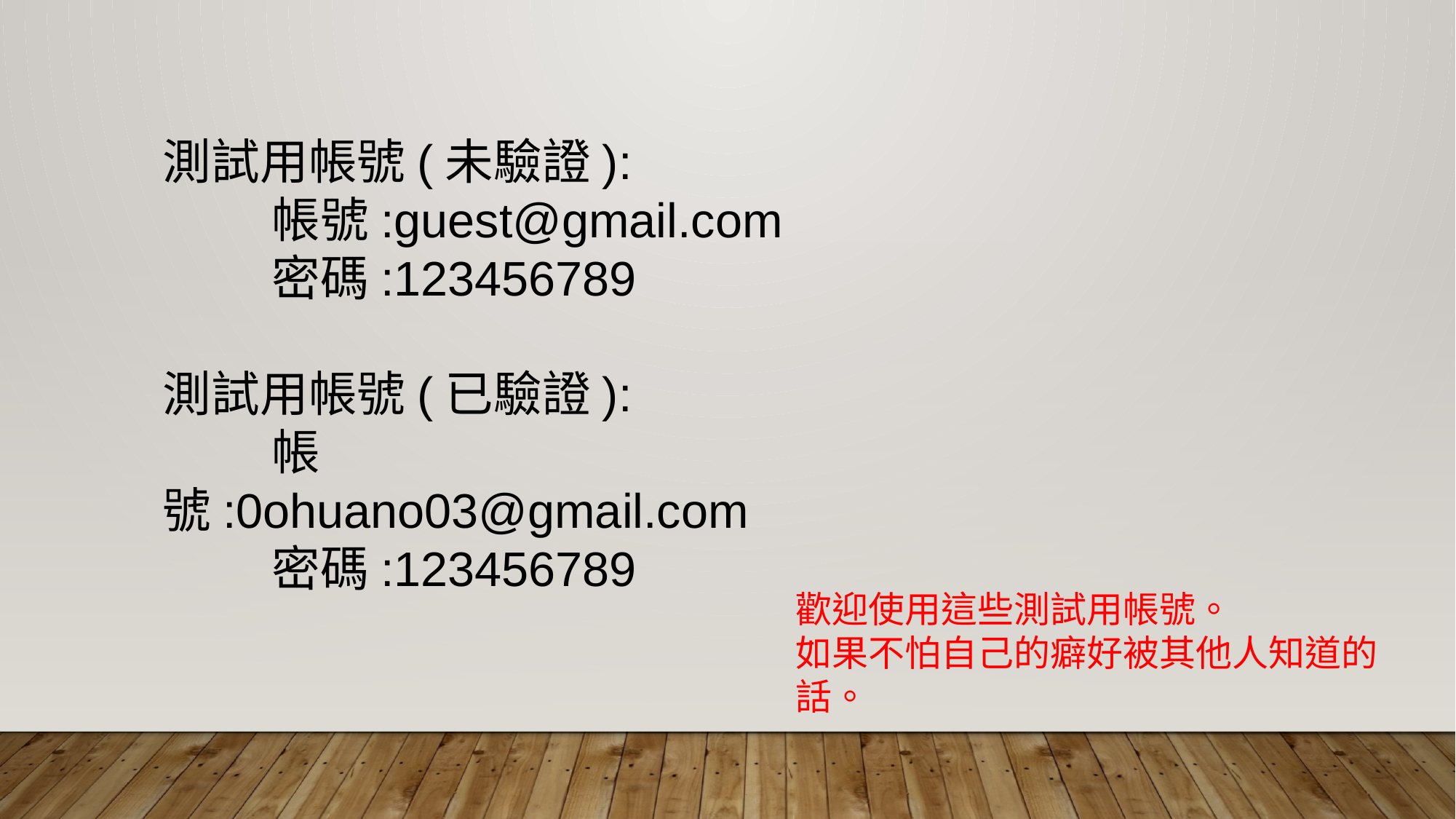

測試用帳號(未驗證):
	帳號:guest@gmail.com
	密碼:123456789

測試用帳號(已驗證):
	帳號:0ohuano03@gmail.com
	密碼:123456789

歡迎使用這些測試用帳號。
如果不怕自己的癖好被其他人知道的話。